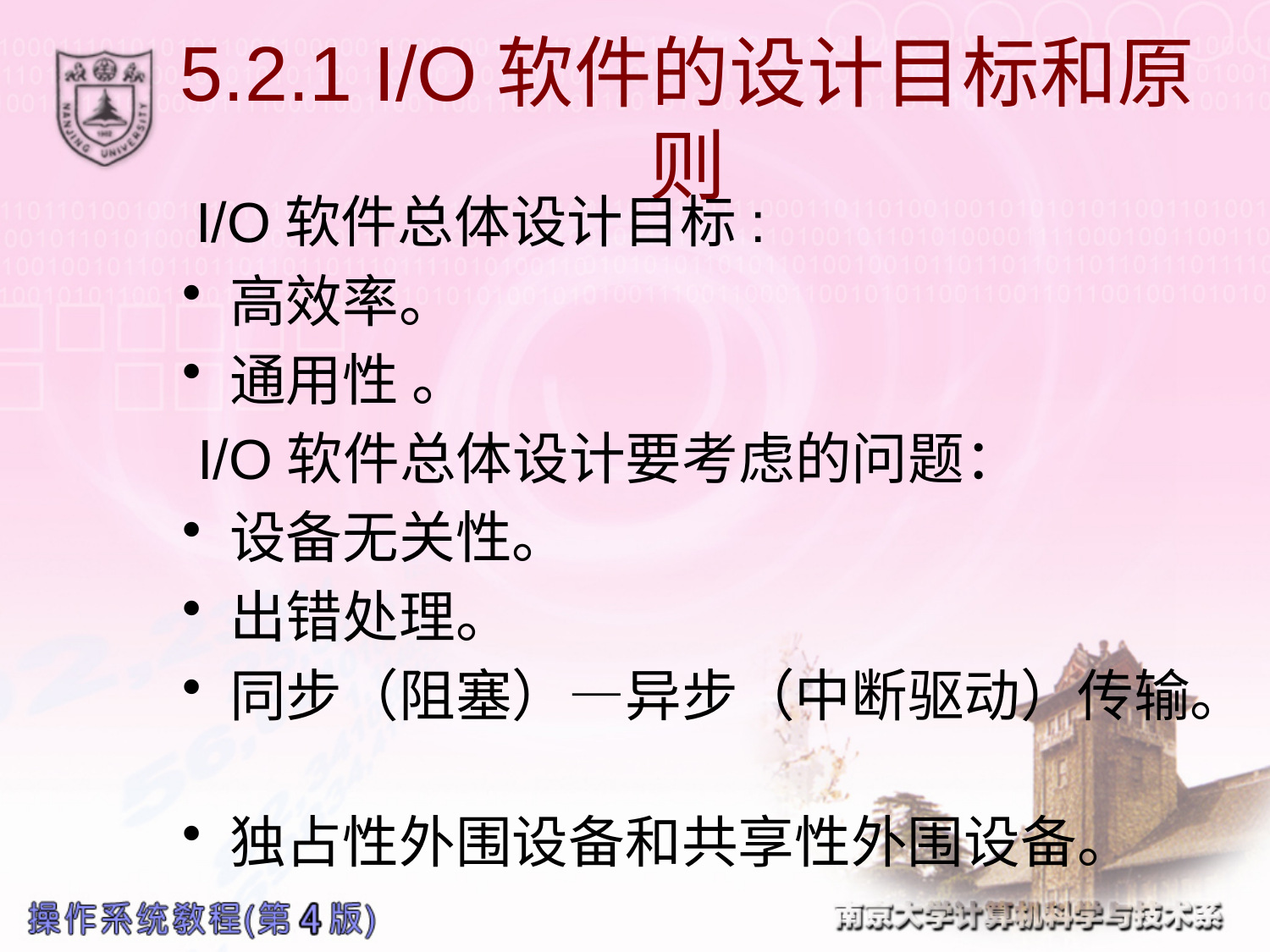

# 5.2.1 I/O软件的设计目标和原则
 I/O软件总体设计目标:
高效率。
通用性 。
 I/O软件总体设计要考虑的问题：
设备无关性。
出错处理。
同步（阻塞）—异步（中断驱动）传输。
独占性外围设备和共享性外围设备。